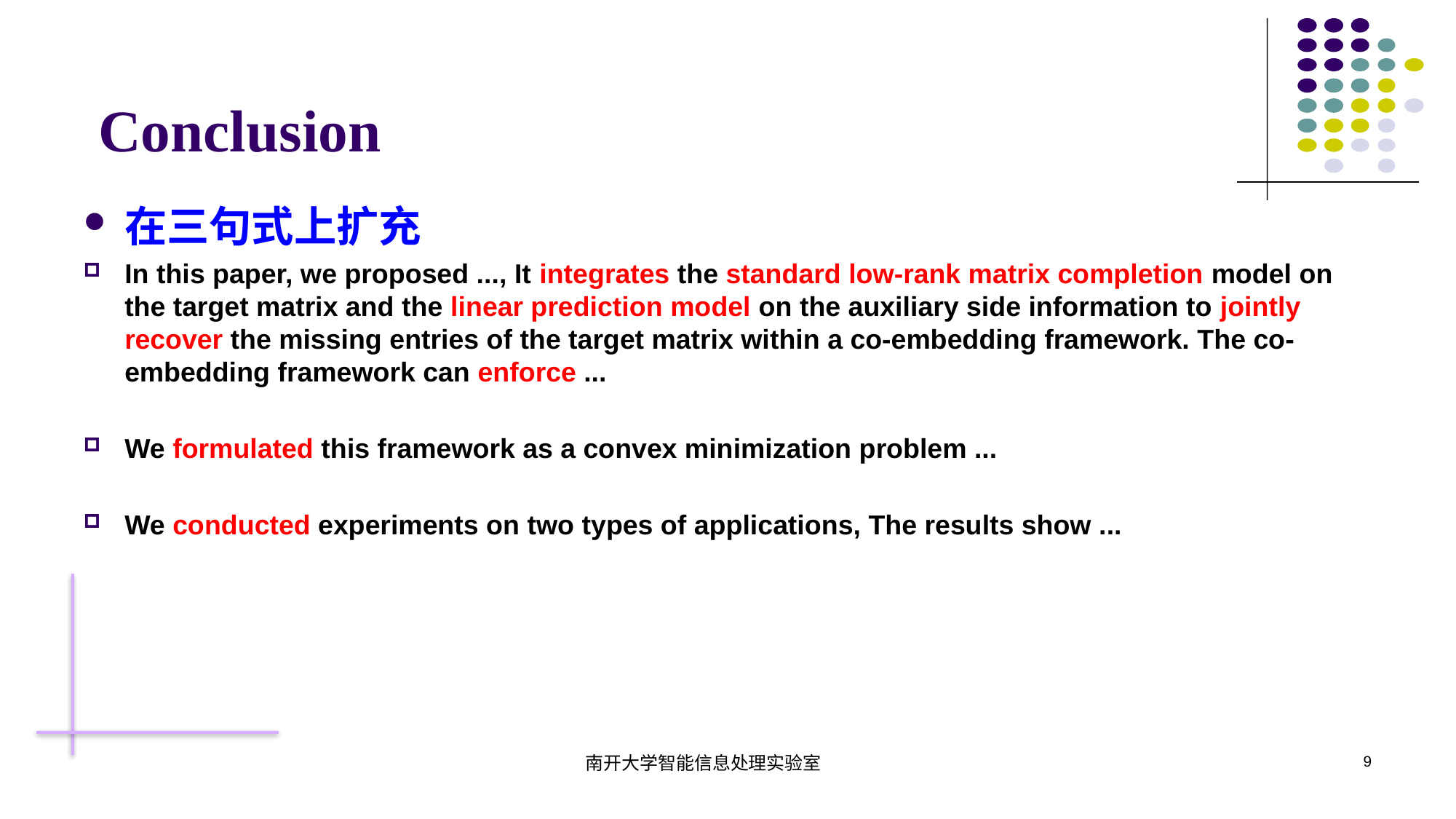

# Conclusion
在三句式上扩充
In this paper, we proposed ..., It integrates the standard low-rank matrix completion model on the target matrix and the linear prediction model on the auxiliary side information to jointly recover the missing entries of the target matrix within a co-embedding framework. The co-embedding framework can enforce ...

We formulated this framework as a convex minimization problem ...

We conducted experiments on two types of applications, The results show ...

南开大学智能信息处理实验室
9